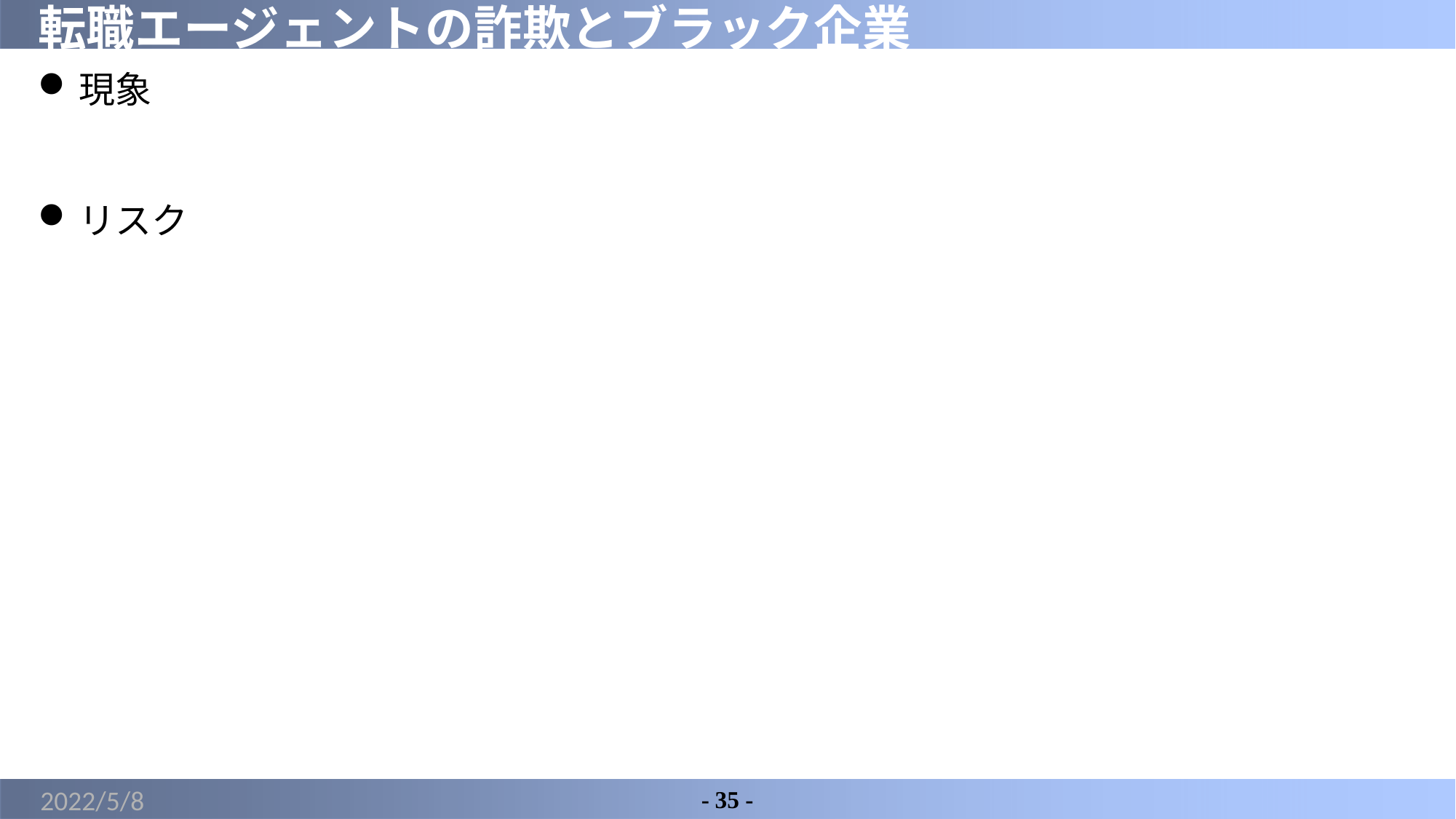

# 転職エージェントの詐欺とブラック企業
現象

リスク

2022/5/8
- 35 -